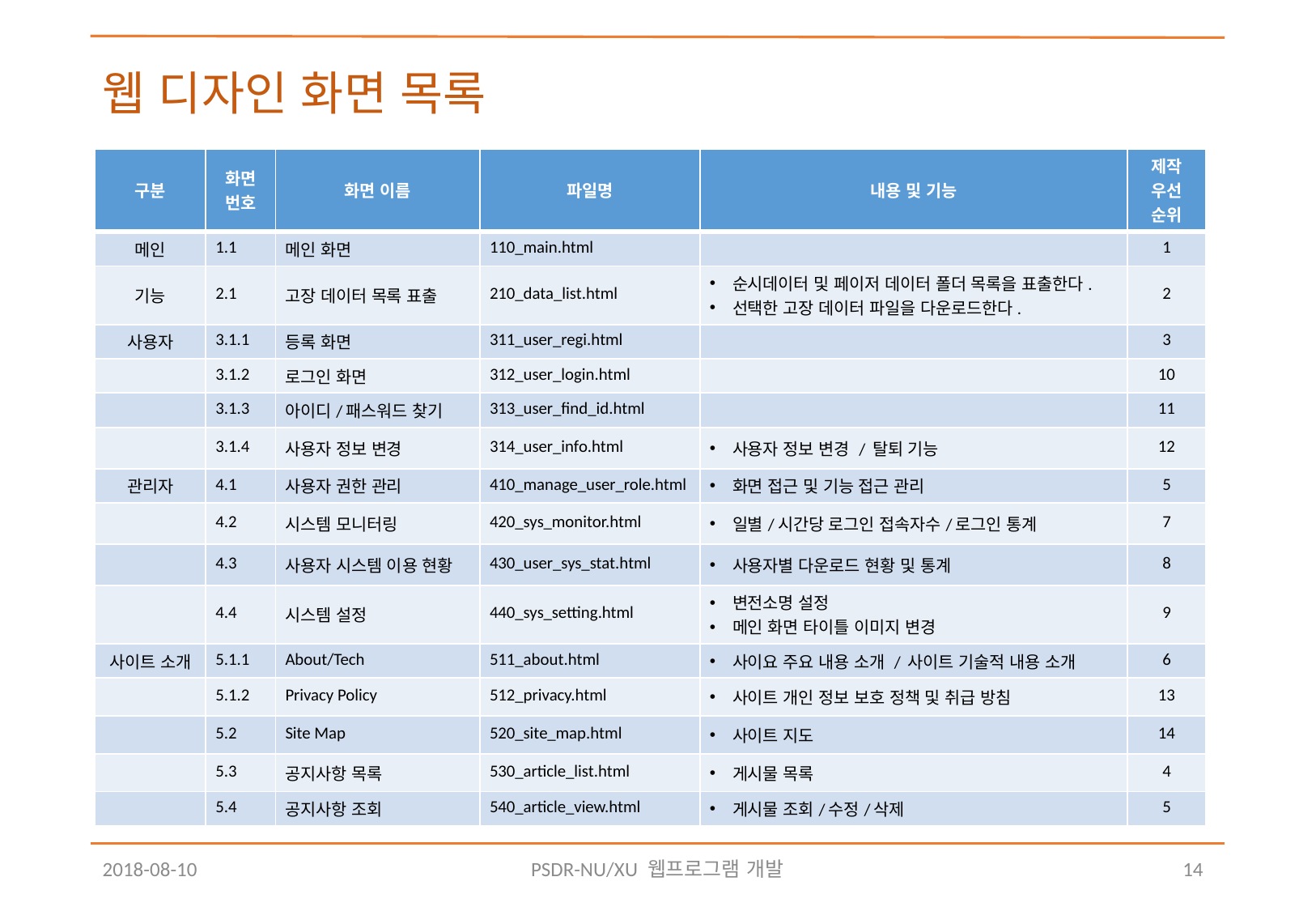

# 웹 디자인 화면 목록
| 구분 | 화면 번호 | 화면 이름 | 파일명 | 내용 및 기능 | 제작 우선 순위 |
| --- | --- | --- | --- | --- | --- |
| 메인 | 1.1 | 메인 화면 | 110\_main.html |  | 1 |
| 기능 | 2.1 | 고장 데이터 목록 표출 | 210\_data\_list.html | 순시데이터 및 페이저 데이터 폴더 목록을 표출한다. 선택한 고장 데이터 파일을 다운로드한다. | 2 |
| 사용자 | 3.1.1 | 등록 화면 | 311\_user\_regi.html |  | 3 |
|  | 3.1.2 | 로그인 화면 | 312\_user\_login.html |  | 10 |
|  | 3.1.3 | 아이디/패스워드 찾기 | 313\_user\_find\_id.html |  | 11 |
|  | 3.1.4 | 사용자 정보 변경 | 314\_user\_info.html | 사용자 정보 변경 / 탈퇴 기능 | 12 |
| 관리자 | 4.1 | 사용자 권한 관리 | 410\_manage\_user\_role.html | 화면 접근 및 기능 접근 관리 | 5 |
|  | 4.2 | 시스템 모니터링 | 420\_sys\_monitor.html | 일별/시간당 로그인 접속자수/로그인 통계 | 7 |
|  | 4.3 | 사용자 시스템 이용 현황 | 430\_user\_sys\_stat.html | 사용자별 다운로드 현황 및 통계 | 8 |
|  | 4.4 | 시스템 설정 | 440\_sys\_setting.html | 변전소명 설정 메인 화면 타이틀 이미지 변경 | 9 |
| 사이트 소개 | 5.1.1 | About/Tech | 511\_about.html | 사이요 주요 내용 소개 / 사이트 기술적 내용 소개 | 6 |
|  | 5.1.2 | Privacy Policy | 512\_privacy.html | 사이트 개인 정보 보호 정책 및 취급 방침 | 13 |
|  | 5.2 | Site Map | 520\_site\_map.html | 사이트 지도 | 14 |
|  | 5.3 | 공지사항 목록 | 530\_article\_list.html | 게시물 목록 | 4 |
|  | 5.4 | 공지사항 조회 | 540\_article\_view.html | 게시물 조회/수정/삭제 | 5 |
2018-08-10
PSDR-NU/XU 웹프로그램 개발
14